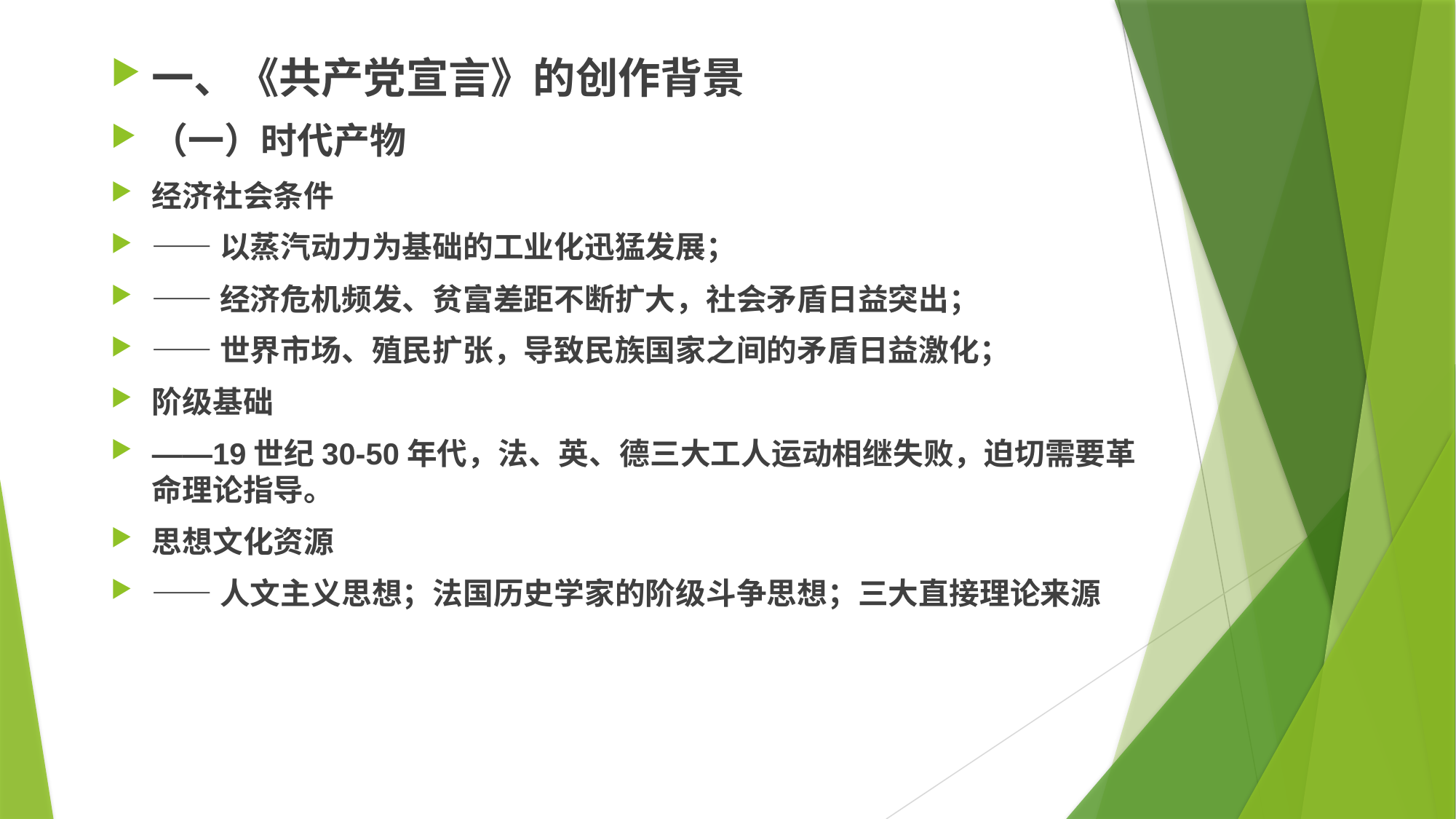

一、《共产党宣言》的创作背景
（一）时代产物
经济社会条件
——以蒸汽动力为基础的工业化迅猛发展；
——经济危机频发、贫富差距不断扩大，社会矛盾日益突出；
——世界市场、殖民扩张，导致民族国家之间的矛盾日益激化；
阶级基础
——19世纪30-50年代，法、英、德三大工人运动相继失败，迫切需要革命理论指导。
思想文化资源
——人文主义思想；法国历史学家的阶级斗争思想；三大直接理论来源